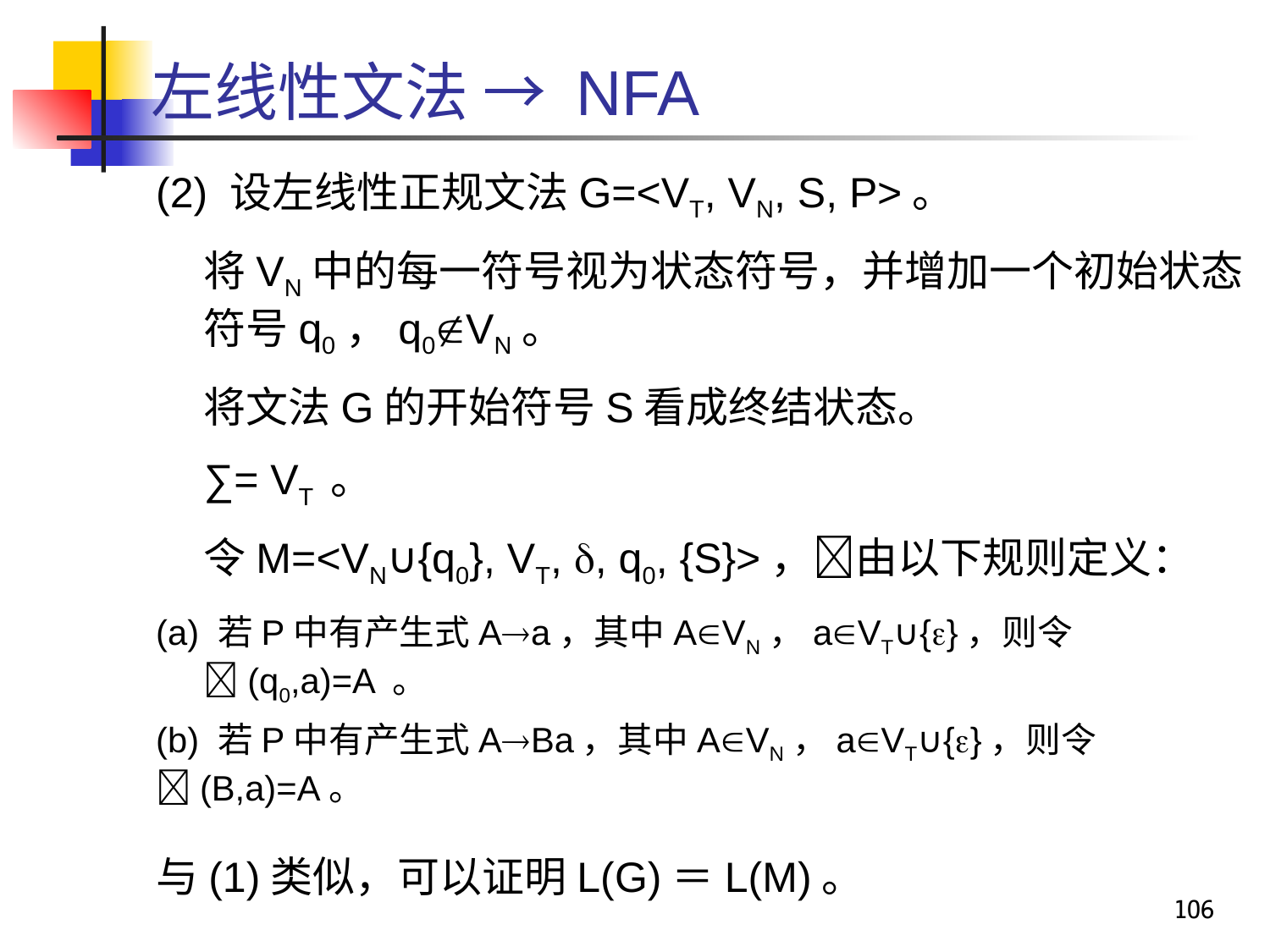

# 左线性文法 → NFA
(2) 设左线性正规文法G=<VT, VN, S, P>。
	将VN中的每一符号视为状态符号，并增加一个初始状态符号q0，q0∉VN。
	将文法G的开始符号S看成终结状态。
	∑= VT 。
	令M=<VN∪{q0}, VT, δ, q0, {S}>，δ由以下规则定义：
(a) 若P中有产生式A→a，其中A∈VN，a∈VT∪{ε}，则令δ(q0,a)=A 。
(b) 若P中有产生式A→Ba，其中A∈VN，a∈VT∪{ε}，则令δ(B,a)=A。
与(1)类似，可以证明L(G)＝L(M)。
106